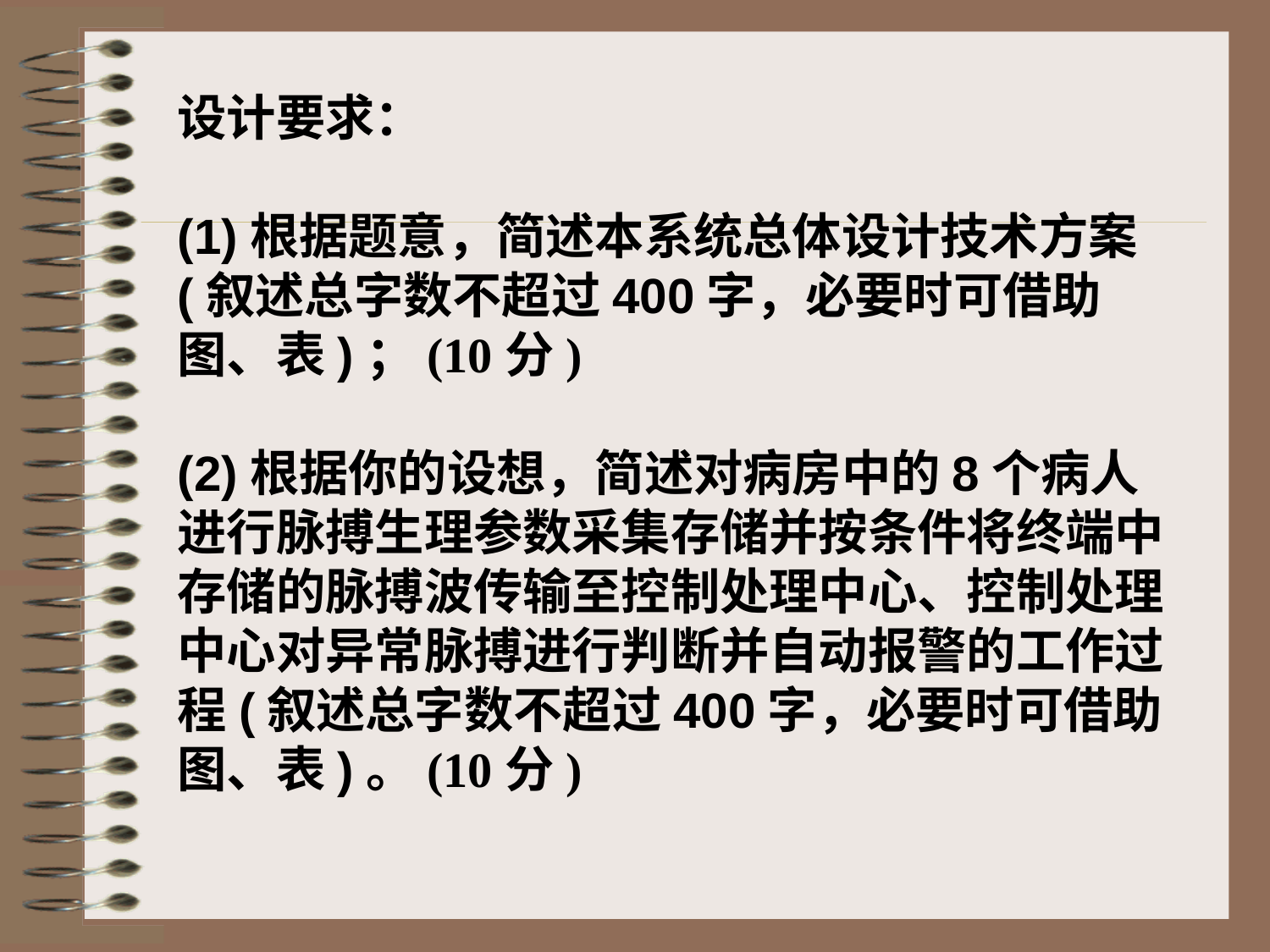

设计要求：

(1)根据题意，简述本系统总体设计技术方案(叙述总字数不超过400字，必要时可借助图、表)；(10分)

(2)根据你的设想，简述对病房中的8个病人进行脉搏生理参数采集存储并按条件将终端中存储的脉搏波传输至控制处理中心、控制处理中心对异常脉搏进行判断并自动报警的工作过程(叙述总字数不超过400字，必要时可借助图、表)。(10分)